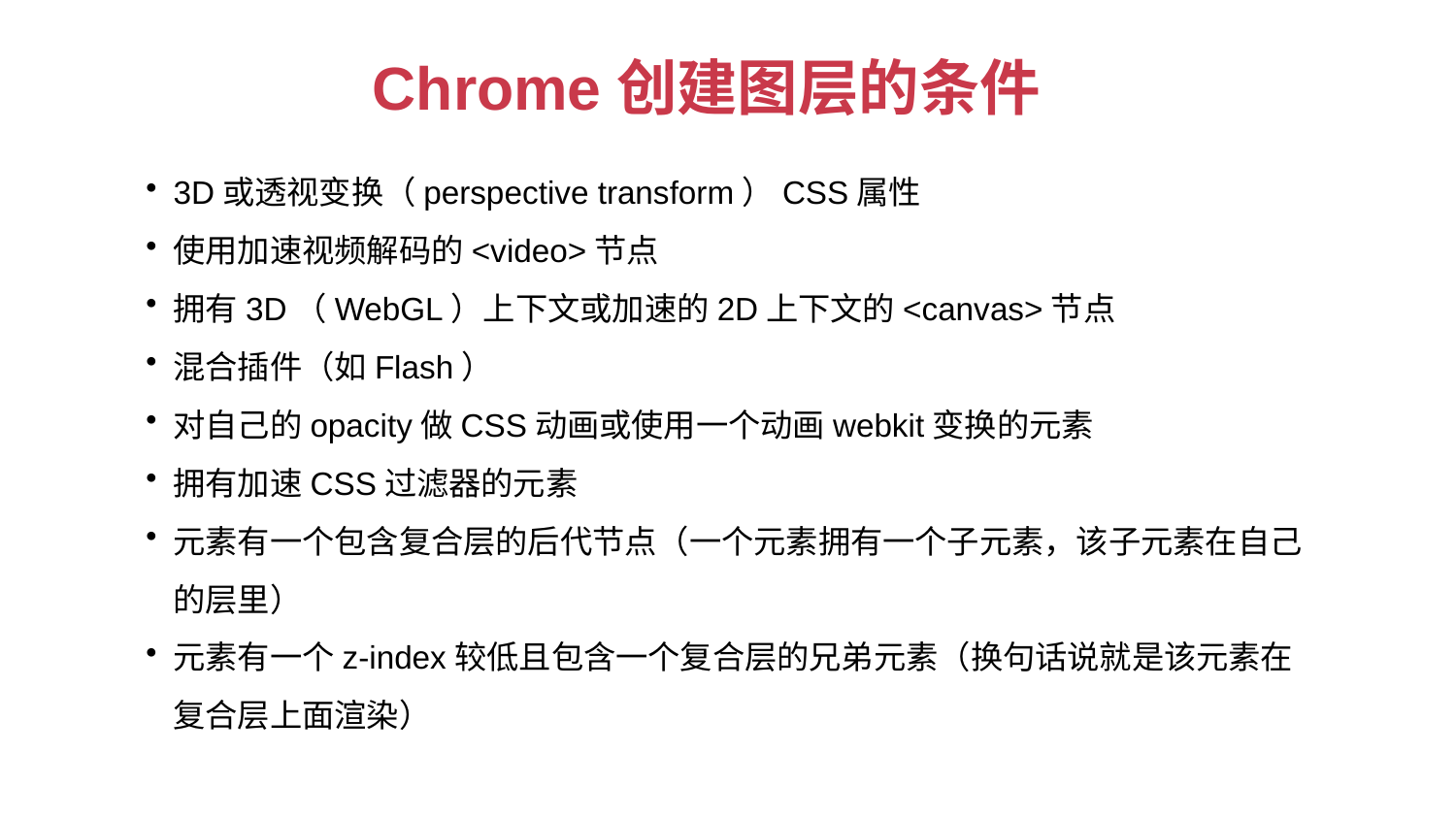

Chrome创建图层的条件
3D或透视变换（perspective transform）CSS属性
使用加速视频解码的<video>节点
拥有3D（WebGL）上下文或加速的2D上下文的<canvas>节点
混合插件（如Flash）
对自己的opacity做CSS动画或使用一个动画webkit变换的元素
拥有加速CSS过滤器的元素
元素有一个包含复合层的后代节点（一个元素拥有一个子元素，该子元素在自己的层里）
元素有一个z-index较低且包含一个复合层的兄弟元素（换句话说就是该元素在复合层上面渲染）